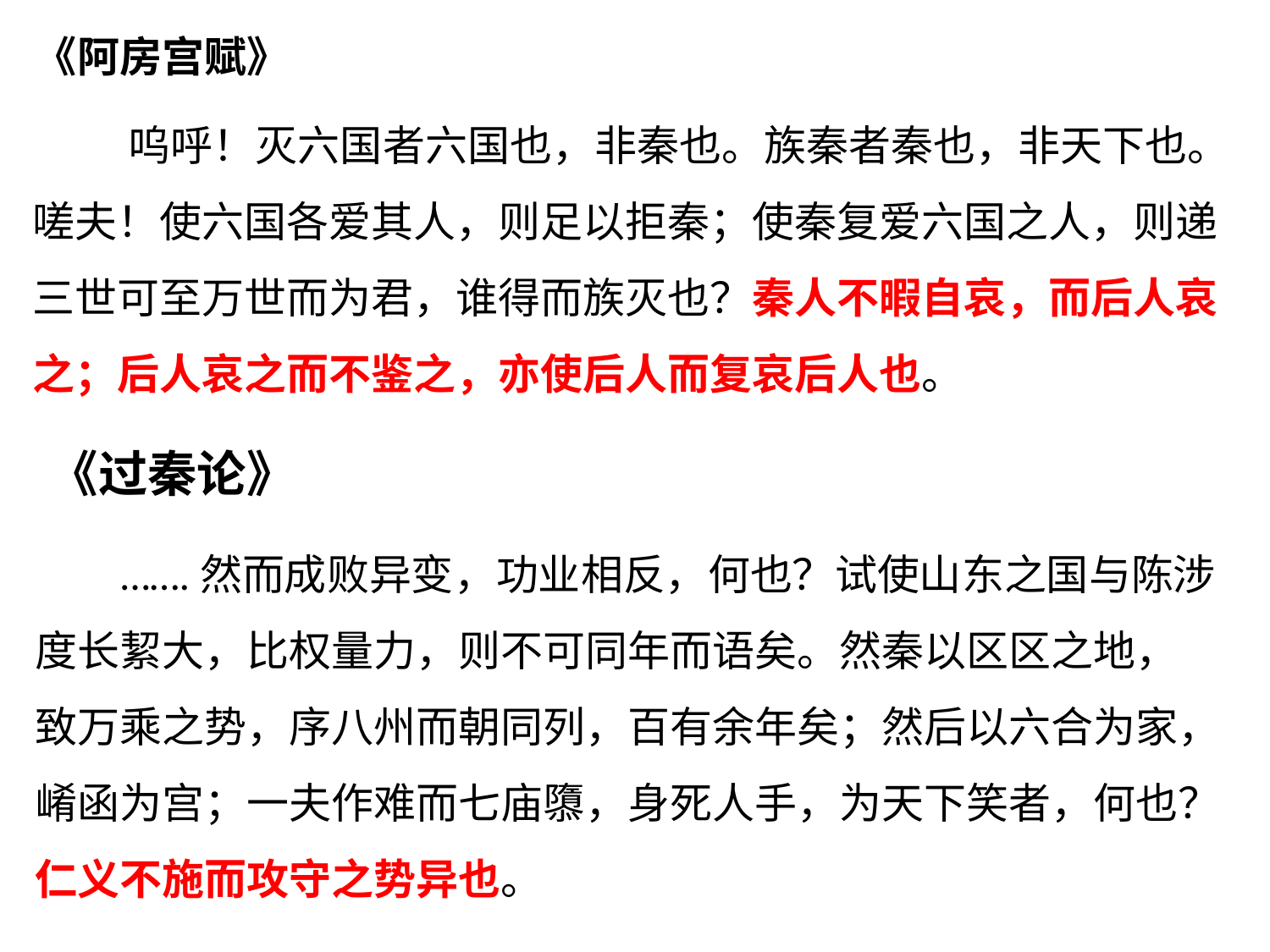

《阿房宫赋》
         呜呼！灭六国者六国也，非秦也。族秦者秦也，非天下也。嗟夫！使六国各爱其人，则足以拒秦；使秦复爱六国之人，则递三世可至万世而为君，谁得而族灭也？秦人不暇自哀，而后人哀之；后人哀之而不鉴之，亦使后人而复哀后人也。
《过秦论》
         …….然而成败异变，功业相反，何也？试使山东之国与陈涉度长絜大，比权量力，则不可同年而语矣。然秦以区区之地，致万乘之势，序八州而朝同列，百有余年矣；然后以六合为家，崤函为宫；一夫作难而七庙隳，身死人手，为天下笑者，何也？仁义不施而攻守之势异也。